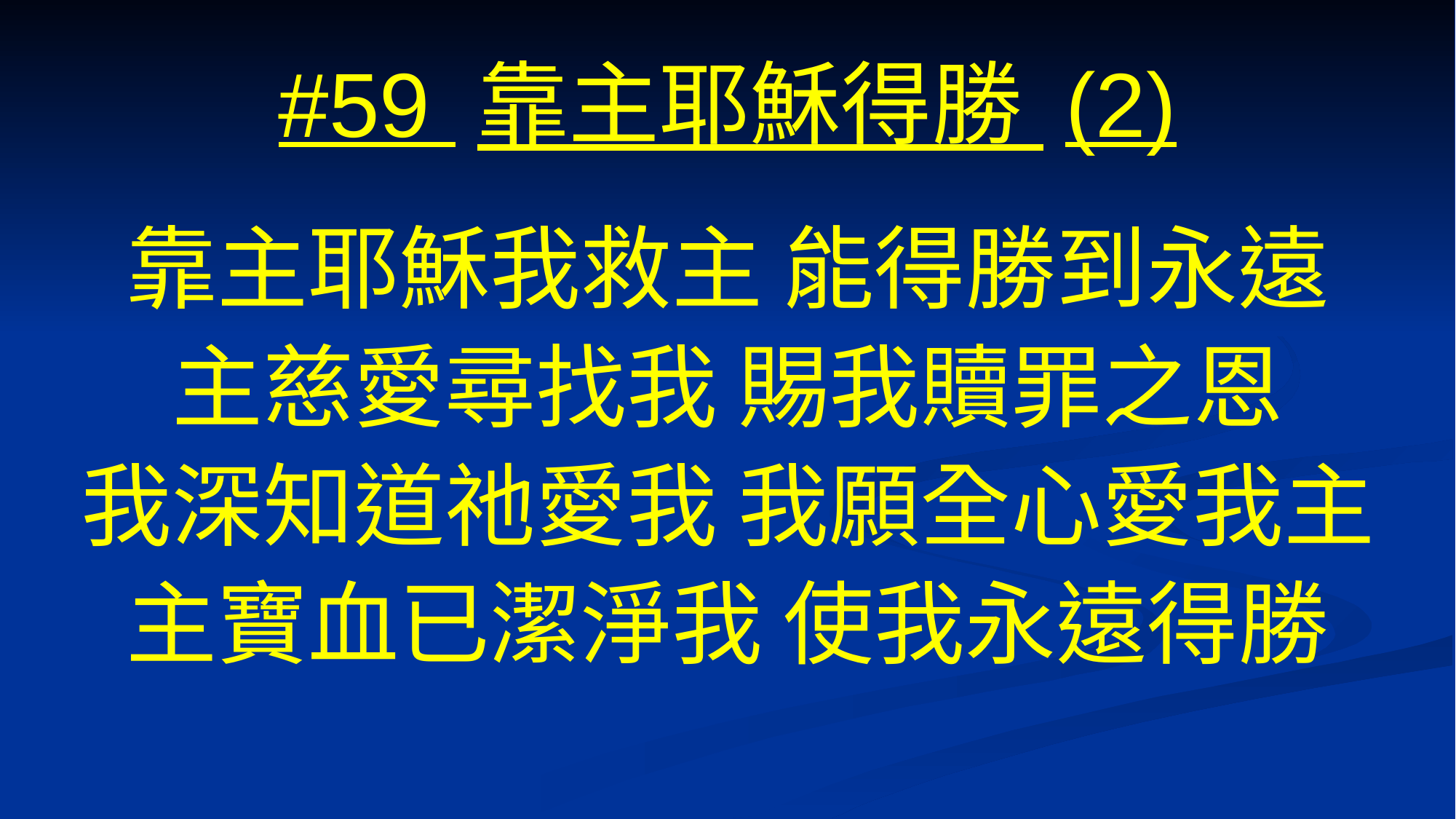

# #59 靠主耶穌得勝 (2)
靠主耶穌我救主 能得勝到永遠
主慈愛尋找我 賜我贖罪之恩
我深知道祂愛我 我願全心愛我主
主寶血已潔淨我 使我永遠得勝